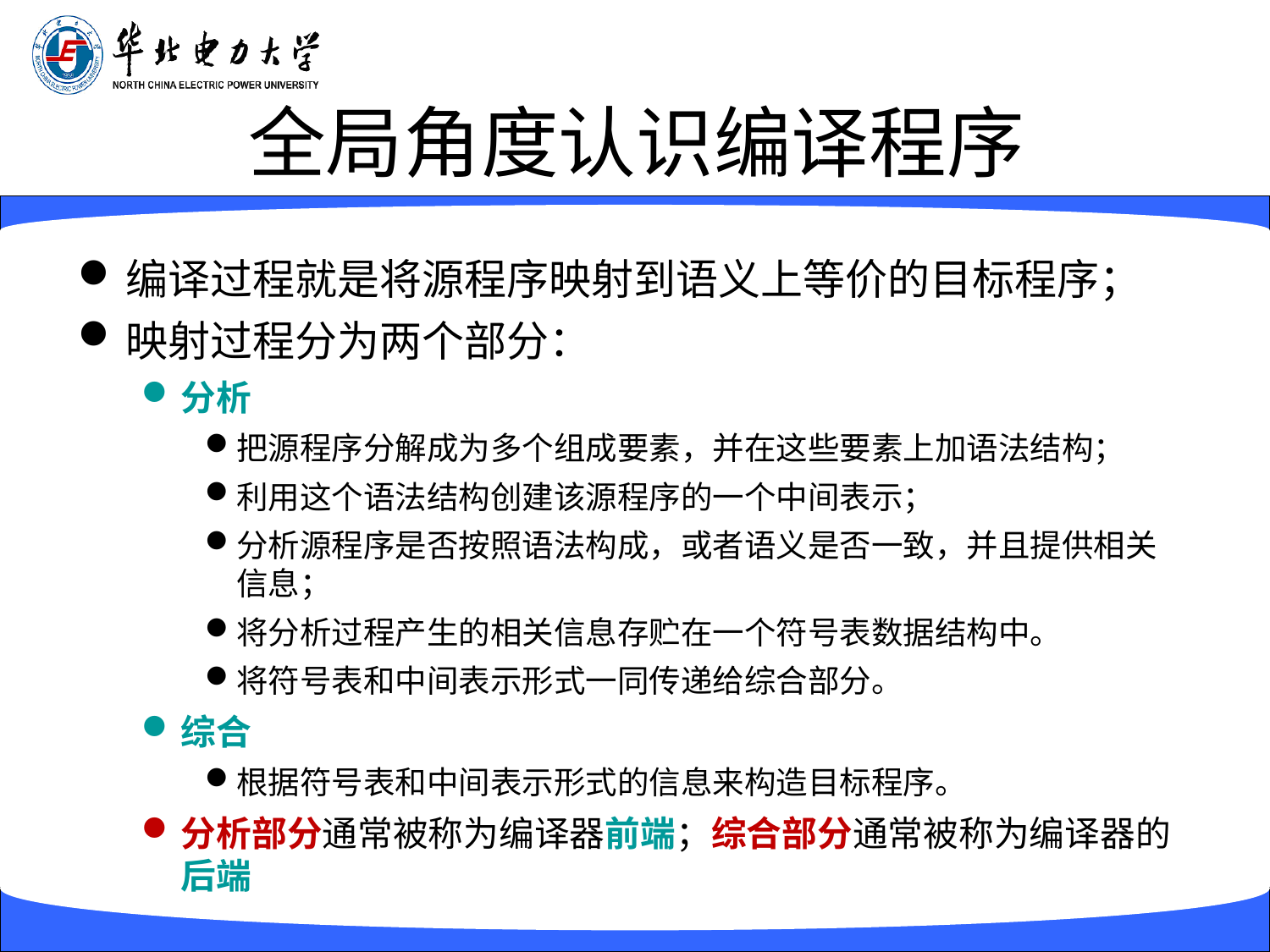

# 全局角度认识编译程序
编译过程就是将源程序映射到语义上等价的目标程序；
映射过程分为两个部分：
分析
把源程序分解成为多个组成要素，并在这些要素上加语法结构；
利用这个语法结构创建该源程序的一个中间表示；
分析源程序是否按照语法构成，或者语义是否一致，并且提供相关信息；
将分析过程产生的相关信息存贮在一个符号表数据结构中。
将符号表和中间表示形式一同传递给综合部分。
综合
根据符号表和中间表示形式的信息来构造目标程序。
分析部分通常被称为编译器前端；综合部分通常被称为编译器的后端